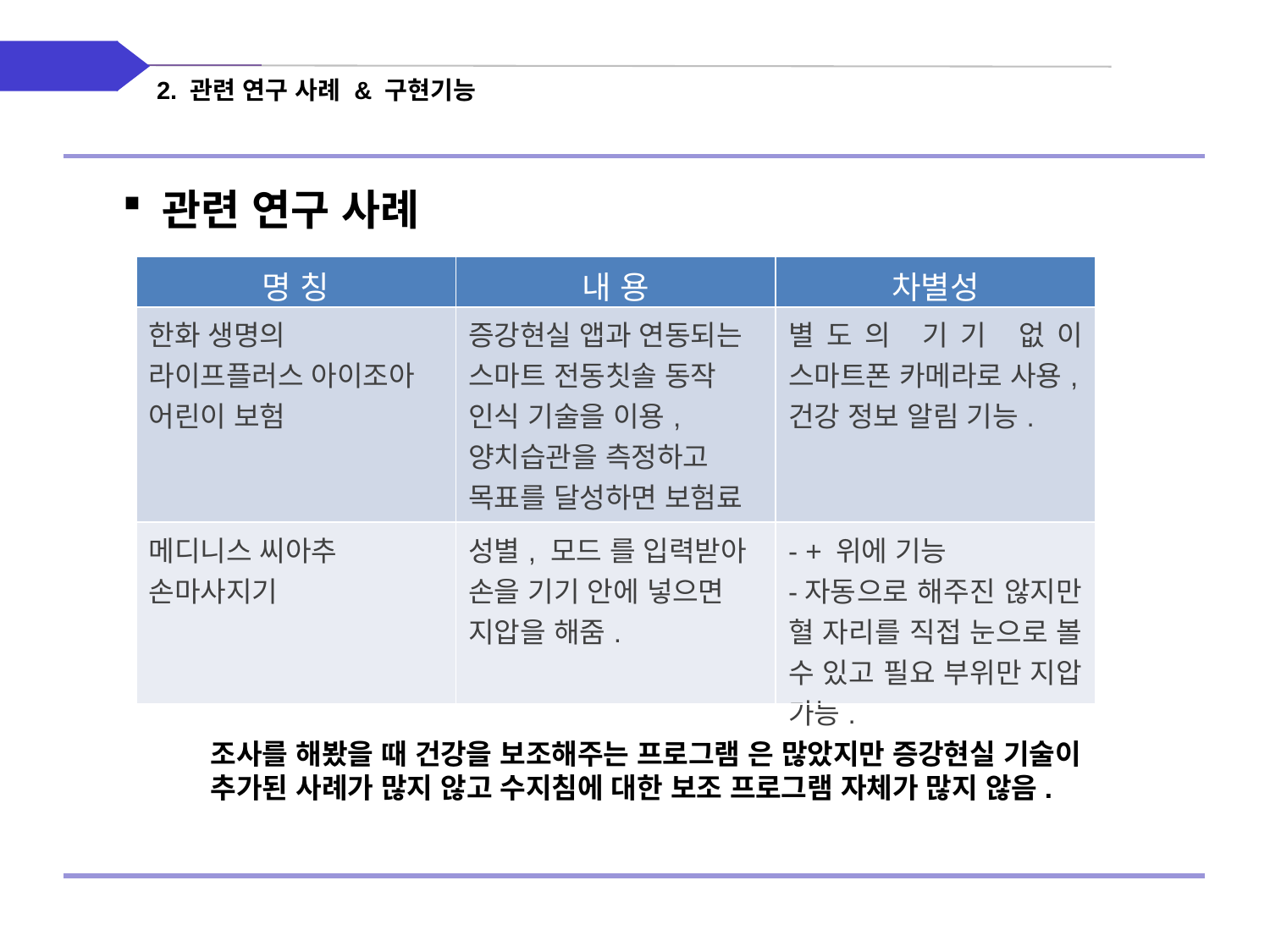

2. 관련 연구 사례 & 구현기능

관련 연구 사례
| 명 칭 | 내 용 | 차별성 |
| --- | --- | --- |
| 한화 생명의 라이프플러스 아이조아 어린이 보험 | 증강현실 앱과 연동되는 스마트 전동칫솔 동작 인식 기술을 이용, 양치습관을 측정하고 목표를 달성하면 보험료 할인 및 선물 혜택 | 별도의 기기 없이 스마트폰 카메라로 사용, 건강 정보 알림 기능. |
| 메디니스 씨아추 손마사지기 | 성별, 모드 를 입력받아 손을 기기 안에 넣으면 지압을 해줌. | - + 위에 기능 -자동으로 해주진 않지만 혈 자리를 직접 눈으로 볼 수 있고 필요 부위만 지압 가능. |
조사를 해봤을 때 건강을 보조해주는 프로그램 은 많았지만 증강현실 기술이
추가된 사례가 많지 않고 수지침에 대한 보조 프로그램 자체가 많지 않음.